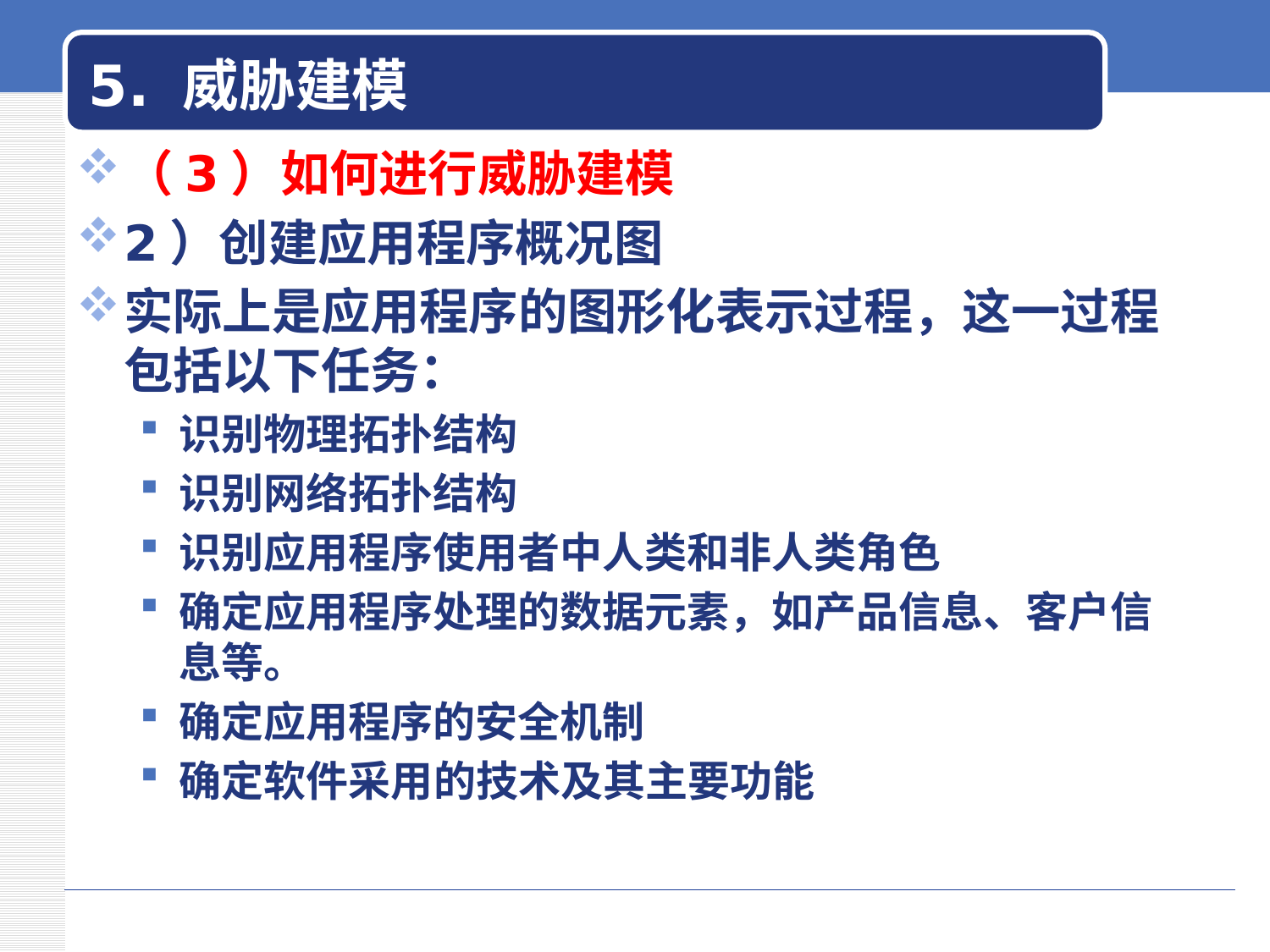

# 5. 威胁建模
（3）如何进行威胁建模
2）创建应用程序概况图
实际上是应用程序的图形化表示过程，这一过程包括以下任务：
识别物理拓扑结构
识别网络拓扑结构
识别应用程序使用者中人类和非人类角色
确定应用程序处理的数据元素，如产品信息、客户信息等。
确定应用程序的安全机制
确定软件采用的技术及其主要功能